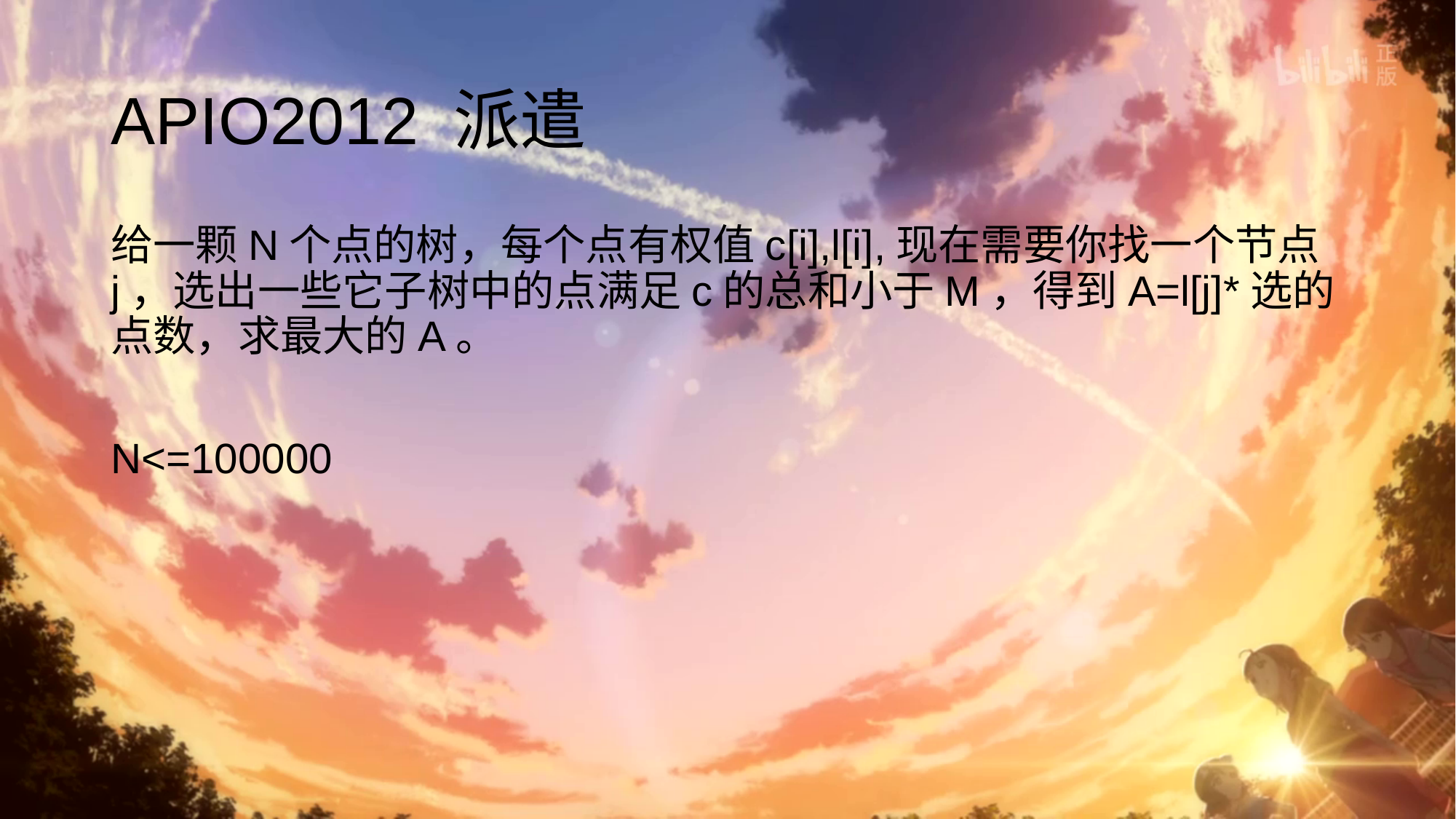

# APIO2012 派遣
给一颗N个点的树，每个点有权值c[i],l[i],现在需要你找一个节点j，选出一些它子树中的点满足c的总和小于M，得到A=l[j]*选的点数，求最大的A。

N<=100000